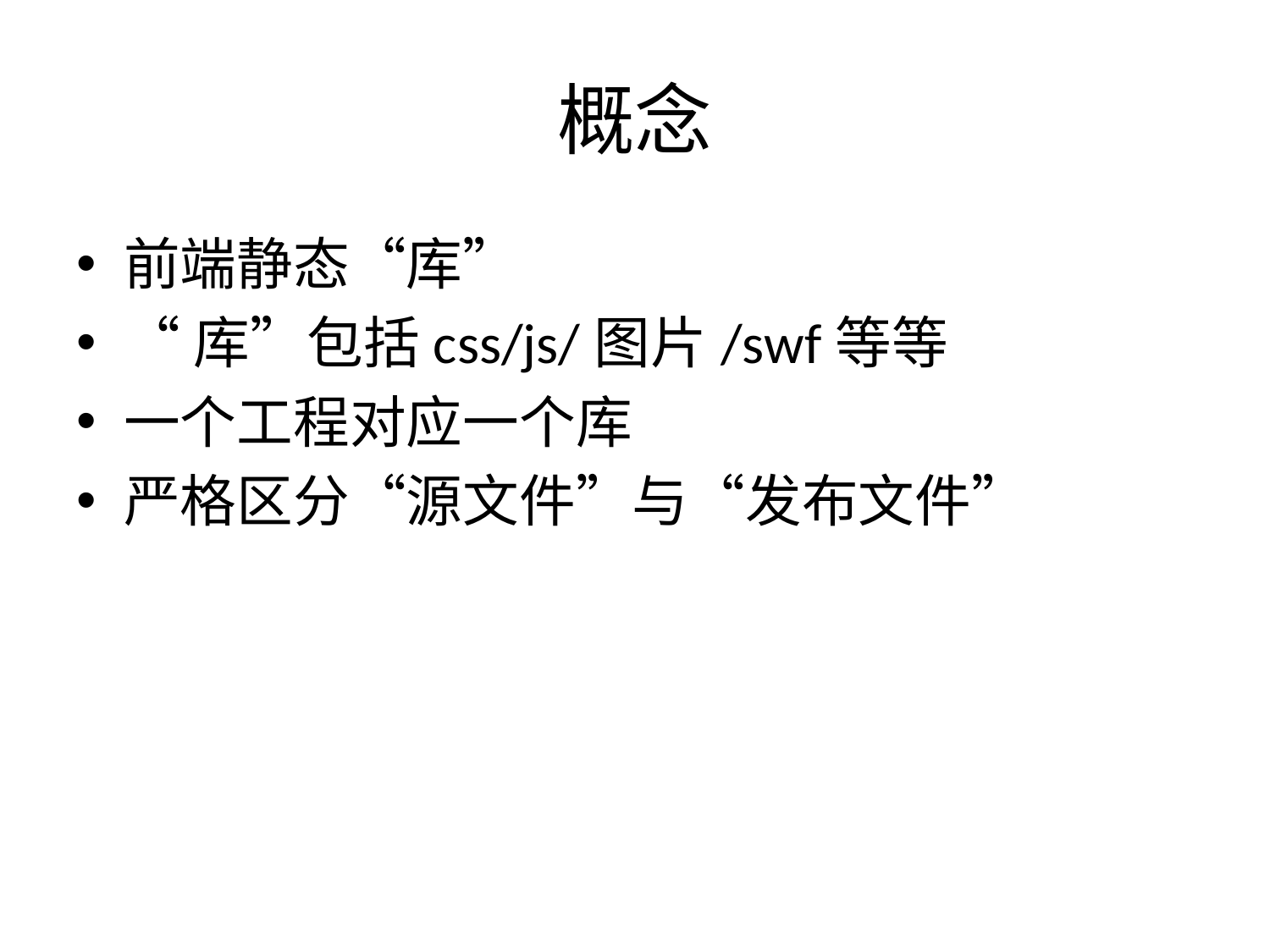

# 概念
前端静态“库”
“库”包括css/js/图片/swf等等
一个工程对应一个库
严格区分“源文件”与“发布文件”